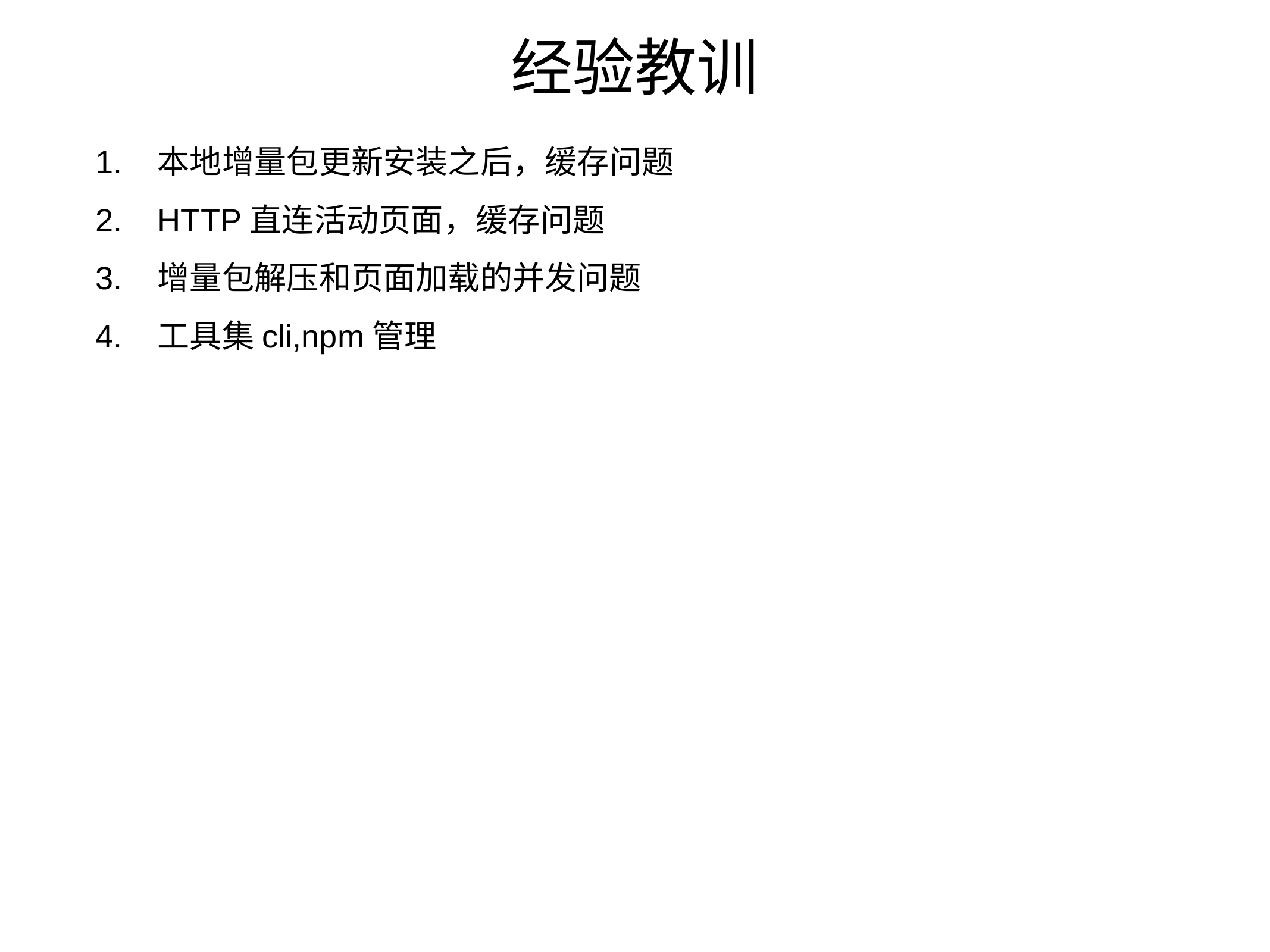

# 经验教训
本地增量包更新安装之后，缓存问题
HTTP直连活动页面，缓存问题
增量包解压和页面加载的并发问题
工具集cli,npm管理